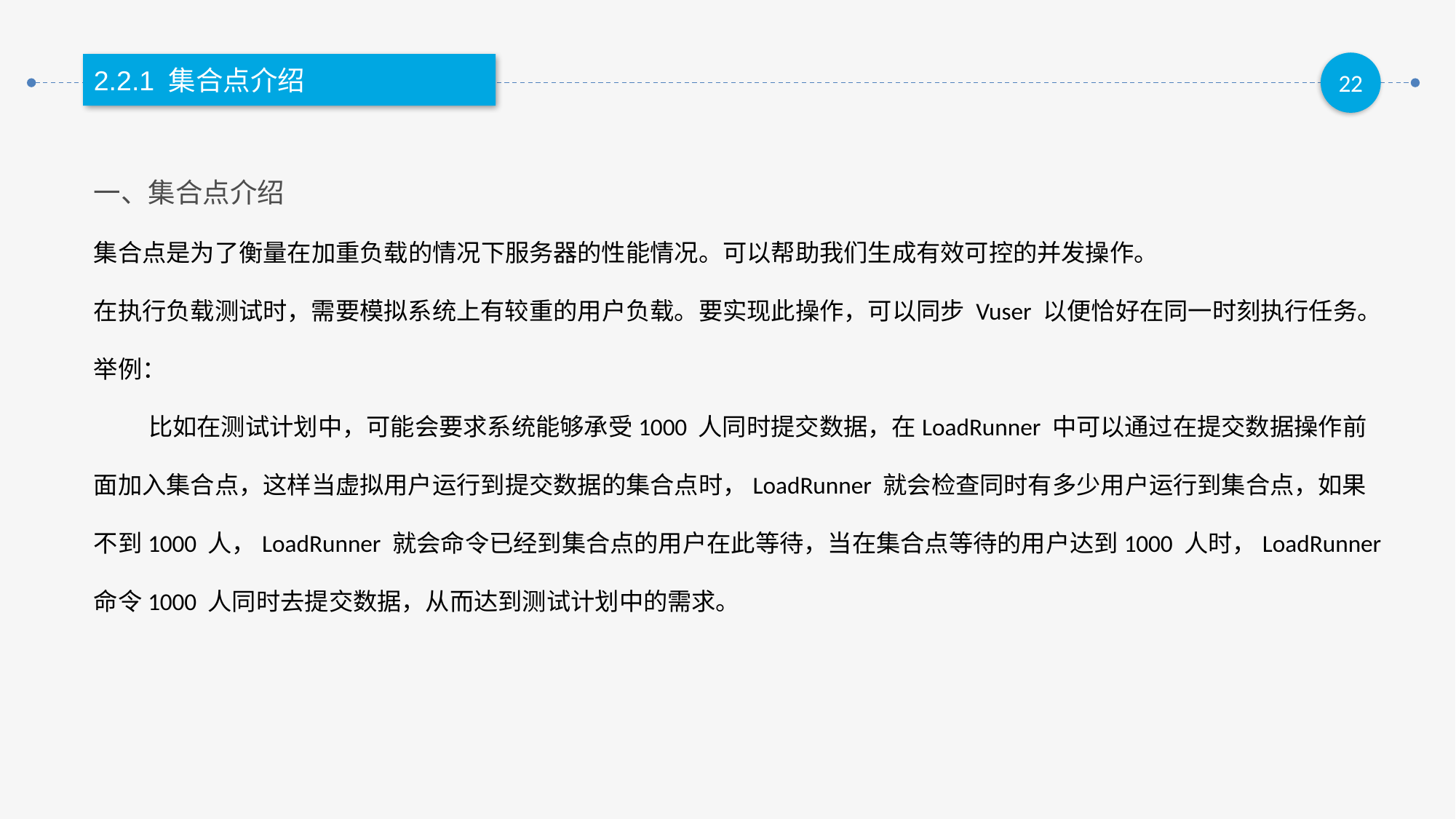

2.2.1 集合点介绍
一、集合点介绍
集合点是为了衡量在加重负载的情况下服务器的性能情况。可以帮助我们生成有效可控的并发操作。
在执行负载测试时，需要模拟系统上有较重的用户负载。要实现此操作，可以同步 Vuser 以便恰好在同一时刻执行任务。
举例：
         比如在测试计划中，可能会要求系统能够承受1000 人同时提交数据，在LoadRunner 中可以通过在提交数据操作前面加入集合点，这样当虚拟用户运行到提交数据的集合点时，LoadRunner 就会检查同时有多少用户运行到集合点，如果不到1000 人，LoadRunner 就会命令已经到集合点的用户在此等待，当在集合点等待的用户达到1000 人时，LoadRunner 命令1000 人同时去提交数据，从而达到测试计划中的需求。